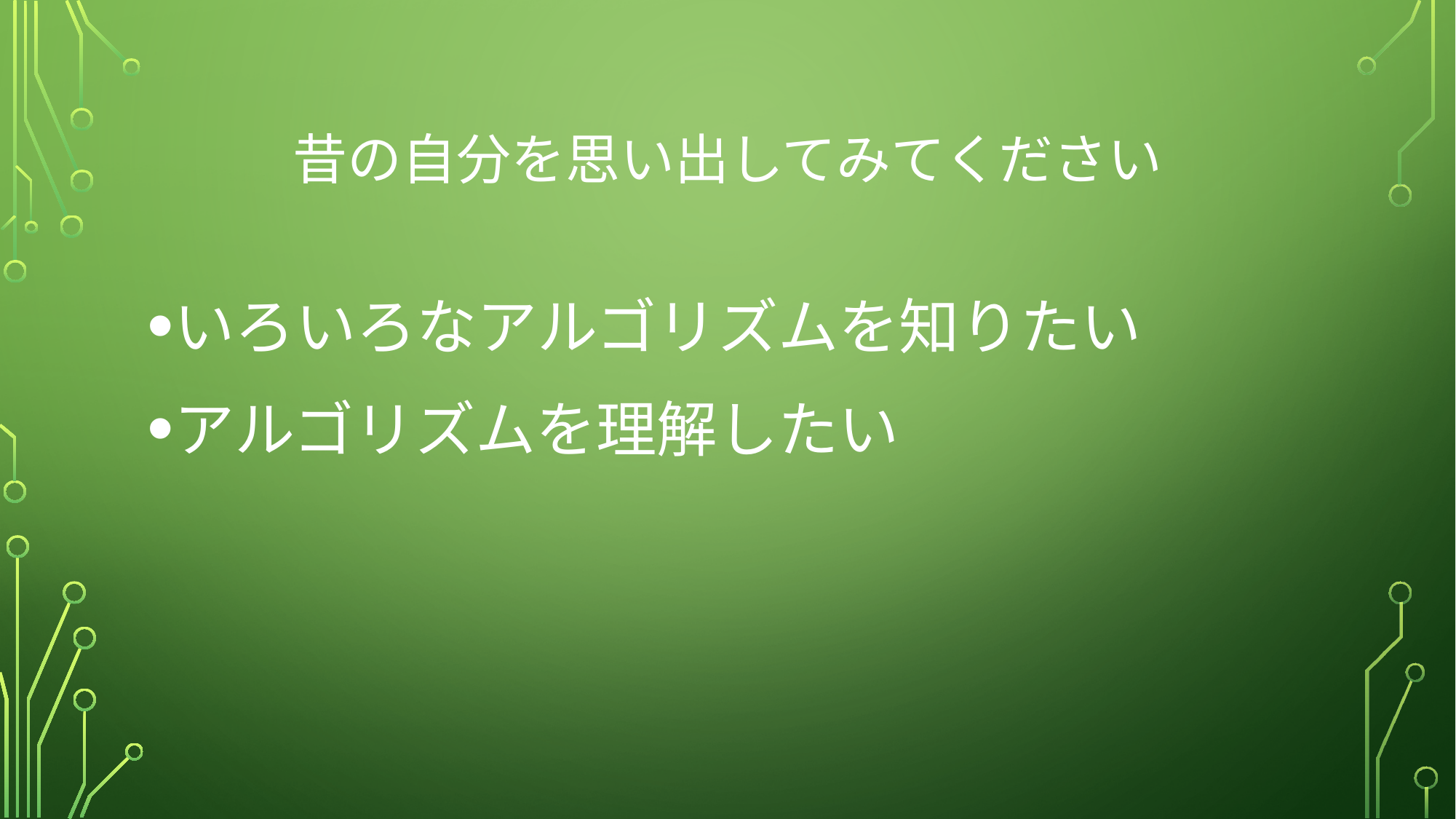

# 昔の自分を思い出してみてください
いろいろなアルゴリズムを知りたい
アルゴリズムを理解したい